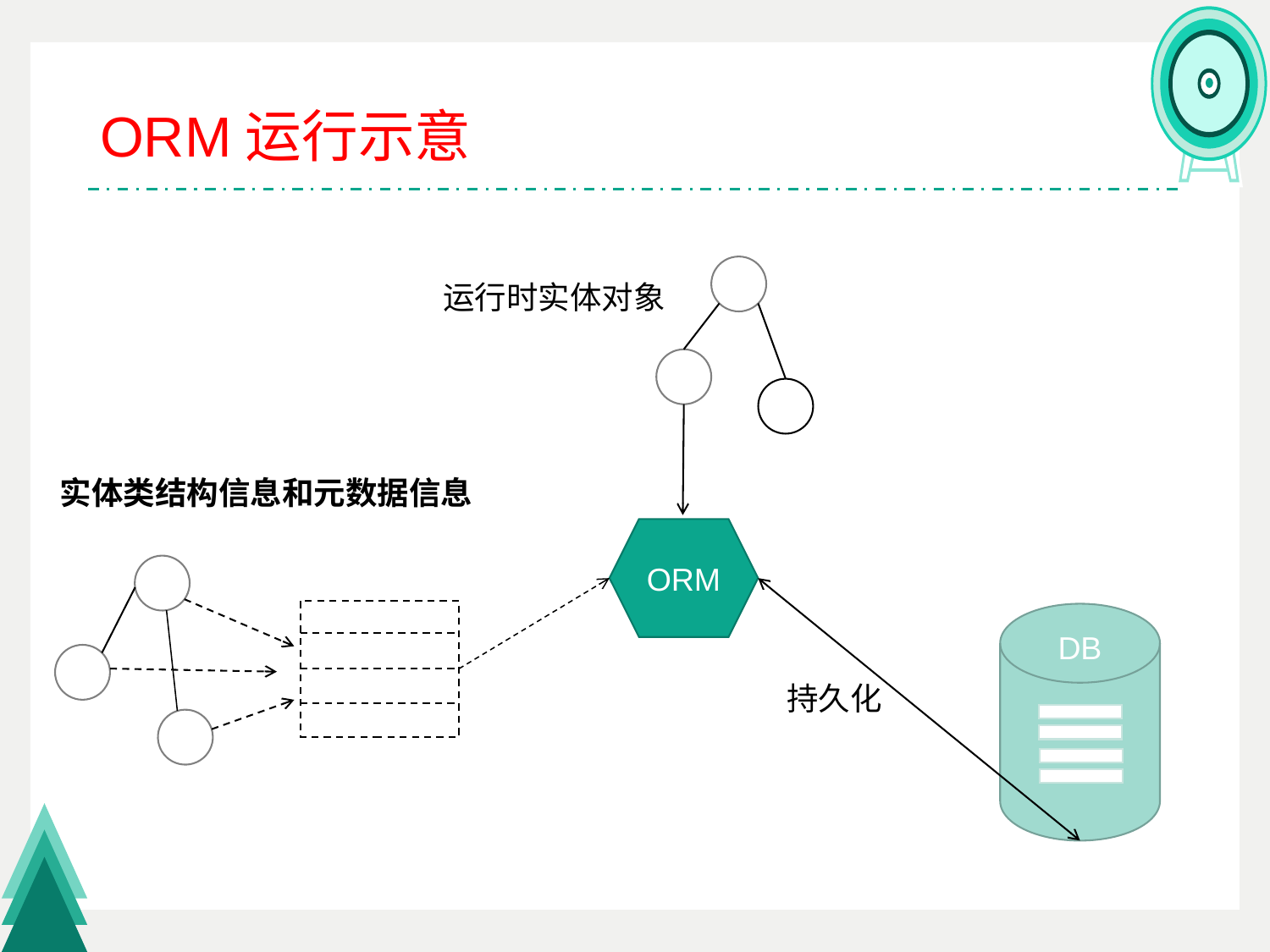

# ORM运行示意

运行时实体对象

实体类结构信息和元数据信息
ORM

DB

持久化